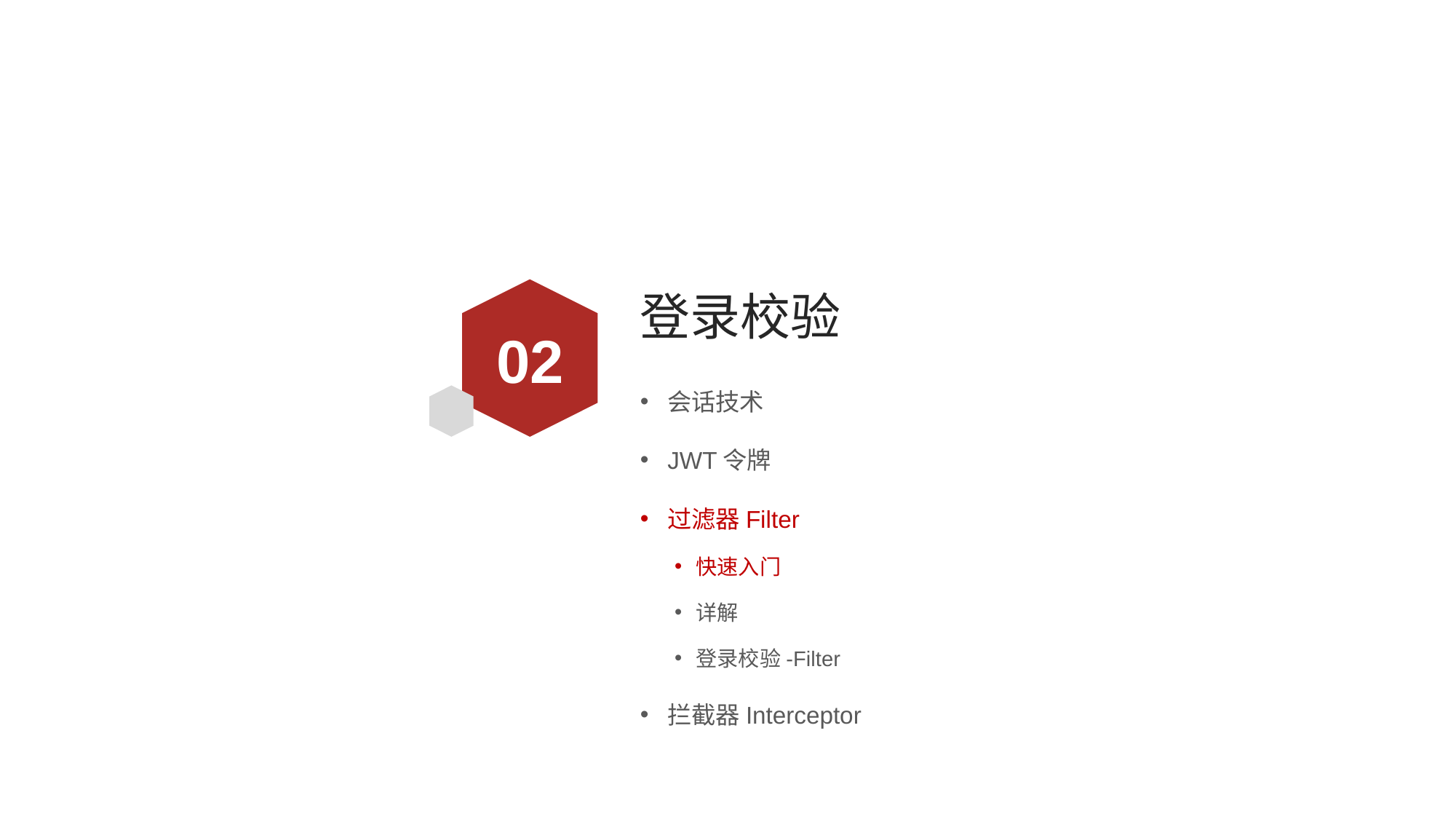

# 登录校验
02
会话技术
JWT令牌
过滤器Filter
快速入门
详解
登录校验-Filter
拦截器Interceptor